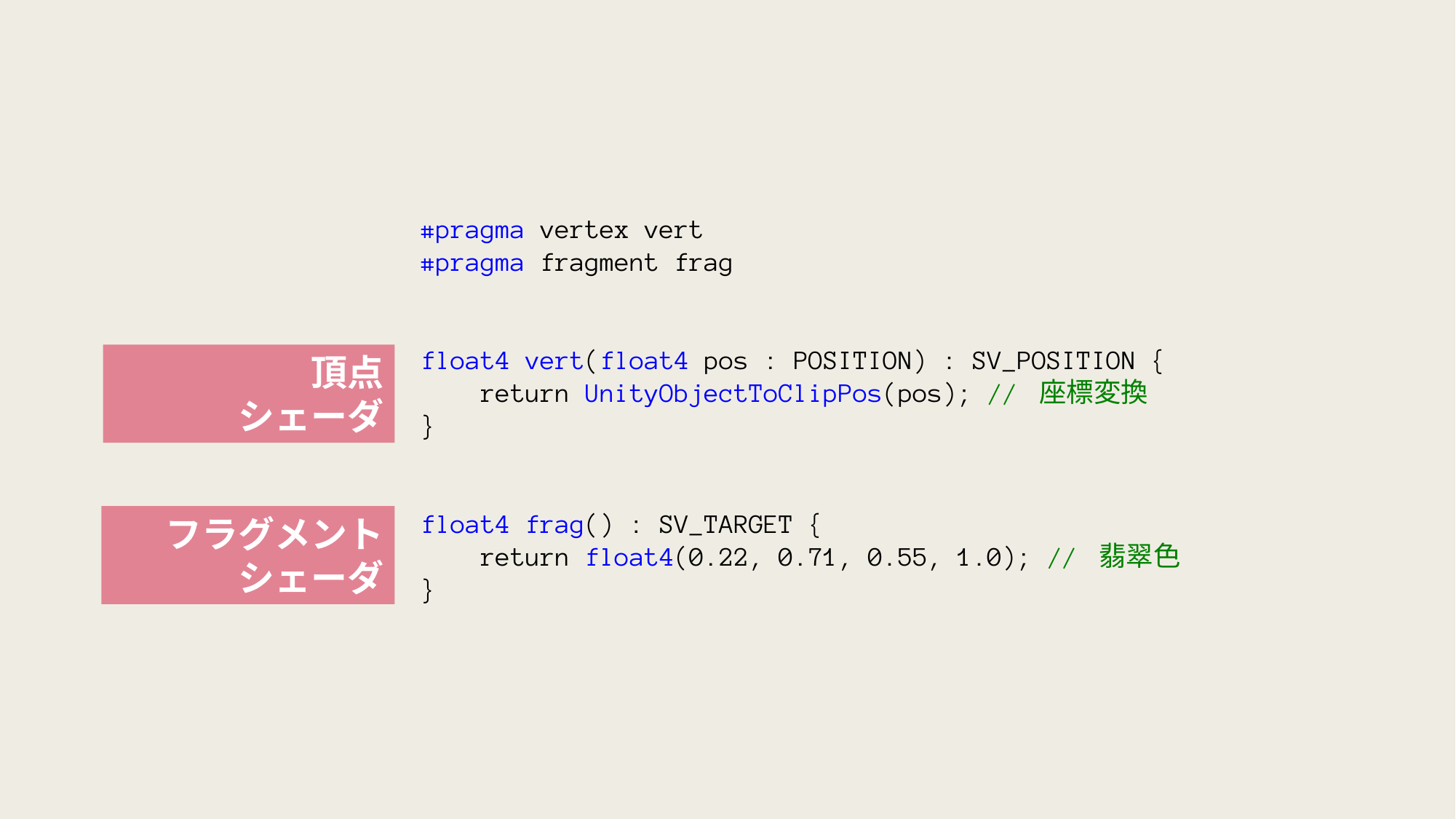

#pragma vertex vert
 #pragma fragment frag

 float4 vert(float4 pos : POSITION) : SV_POSITION {
     return UnityObjectToClipPos(pos); // 座標変換
 }

 float4 frag() : SV_TARGET {
     return float4(0.22, 0.71, 0.55, 1.0); // 翡翠色
 }
頂点
シェーダ
フラグメント
シェーダ